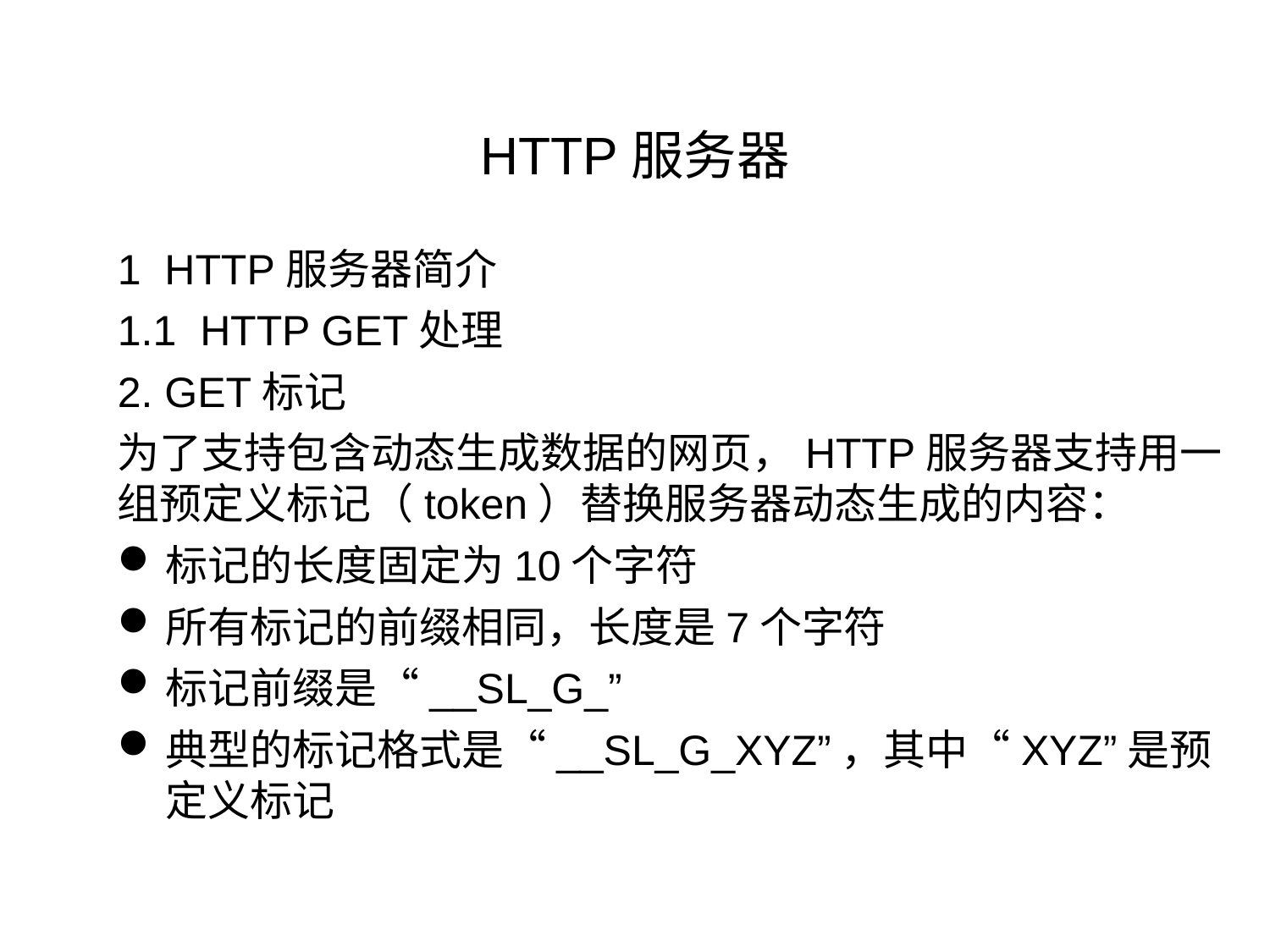

HTTP服务器
1  HTTP服务器简介
1.1  HTTP GET处理
2. GET标记
为了支持包含动态生成数据的网页，HTTP服务器支持用一组预定义标记（token）替换服务器动态生成的内容：
标记的长度固定为10个字符
所有标记的前缀相同，长度是7个字符
标记前缀是“__SL_G_”
典型的标记格式是“__SL_G_XYZ”，其中“XYZ”是预定义标记